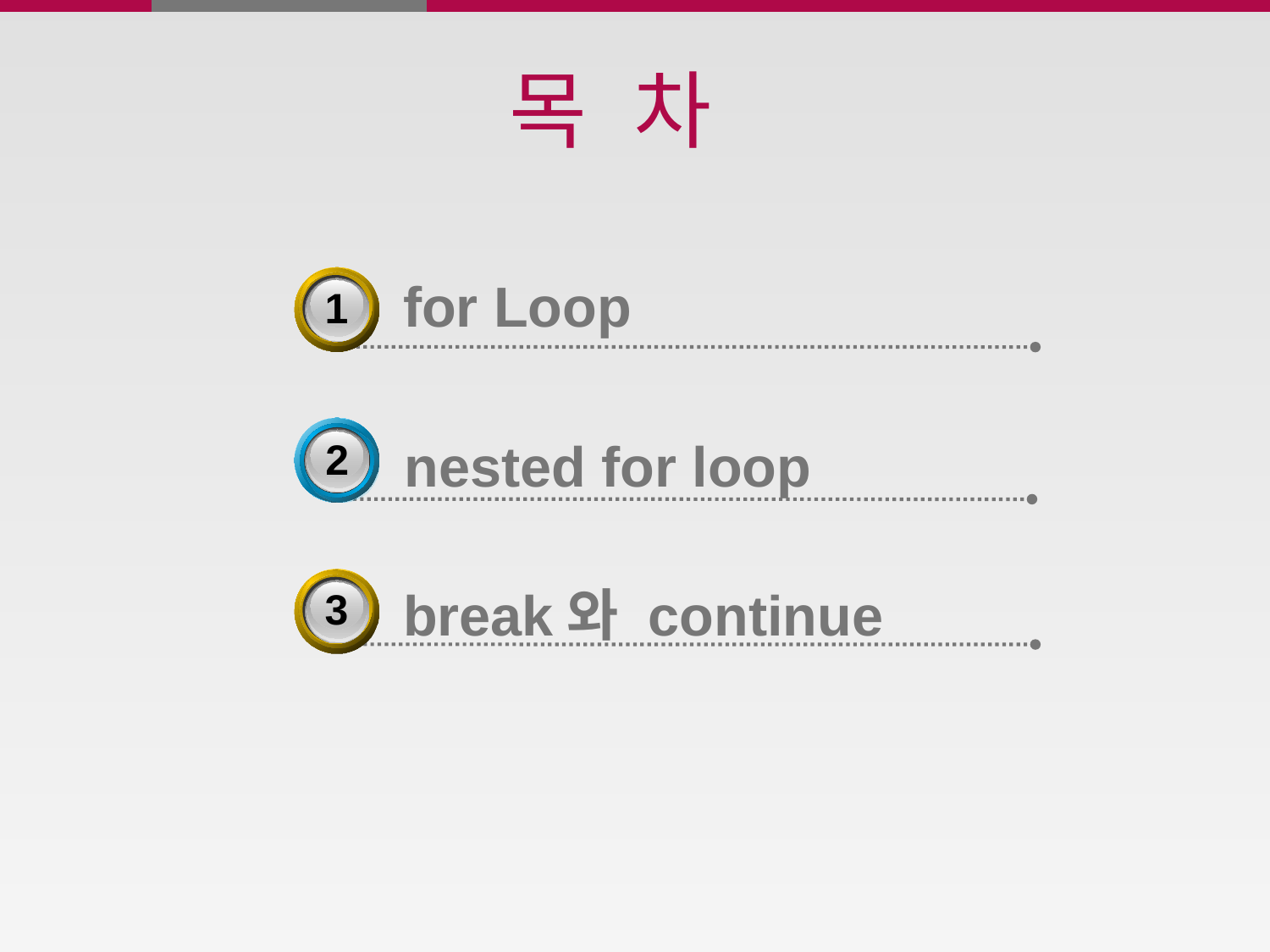

# 목  차
for Loop

3

1

2
nested for loop

3

3
break와 continue